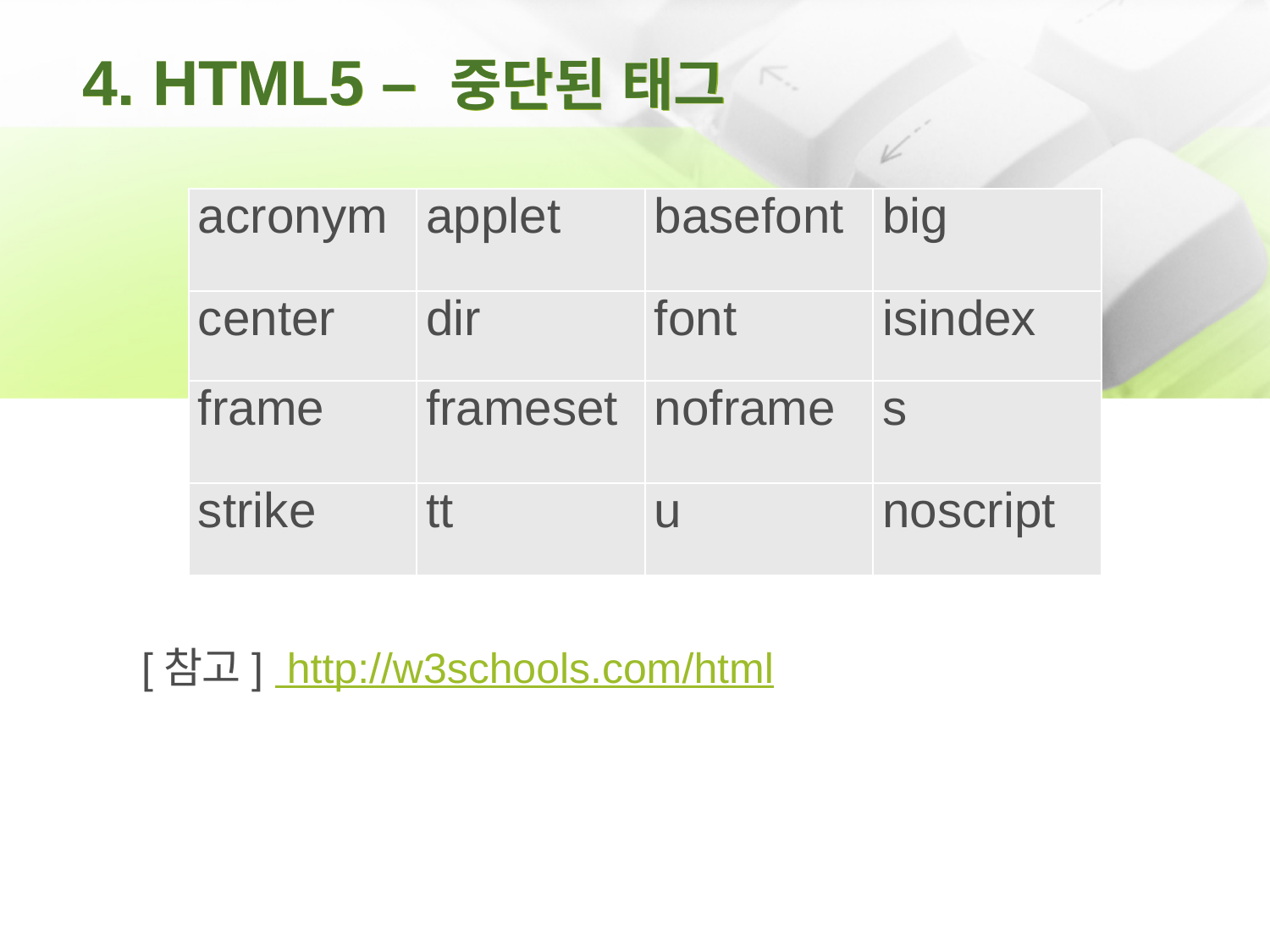

# 4. HTML5 – 중단된 태그
| acronym | applet | basefont | big |
| --- | --- | --- | --- |
| center | dir | font | isindex |
| frame | frameset | noframe | s |
| strike | tt | u | noscript |
[참고]  http://w3schools.com/html